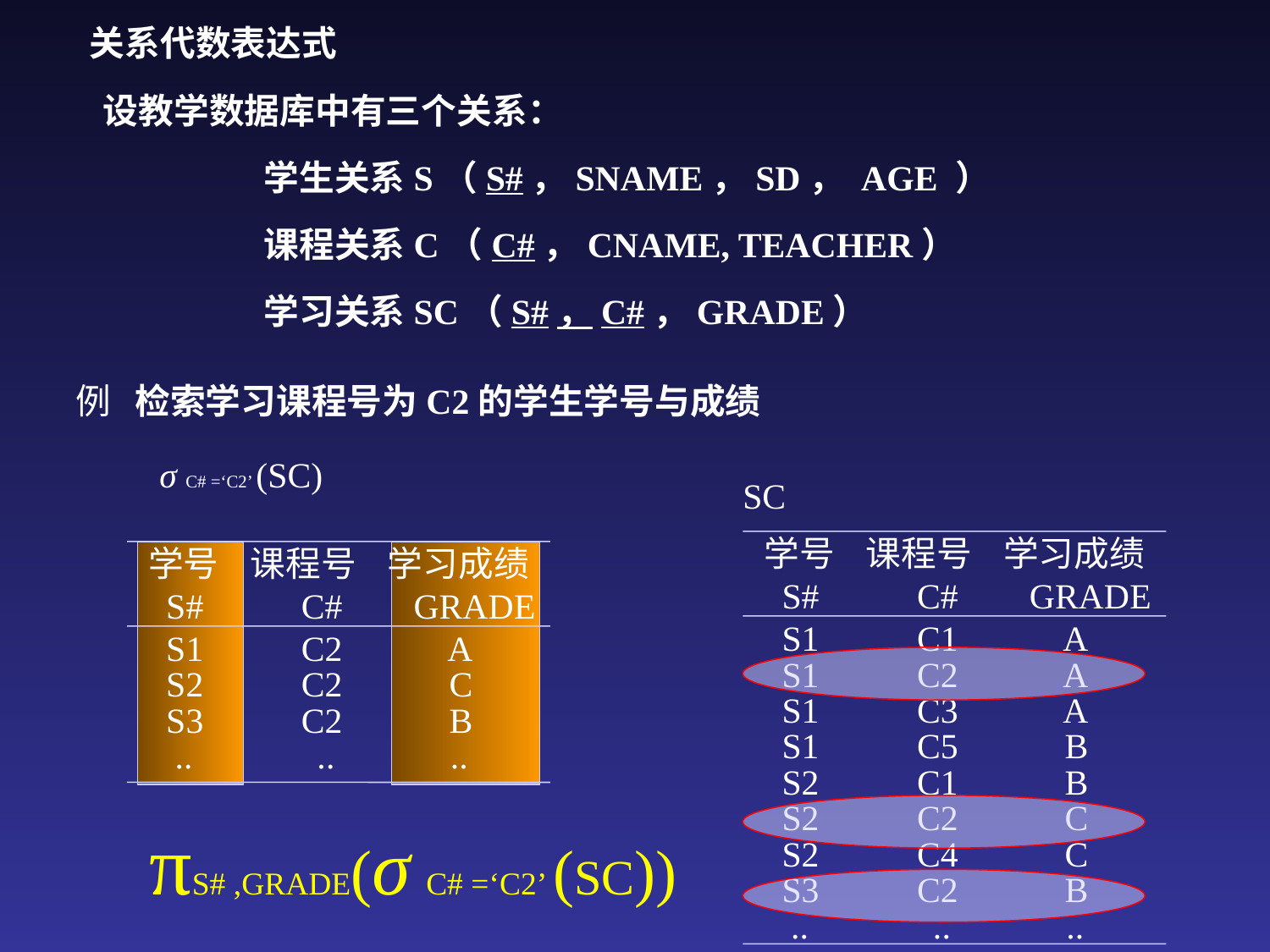

# 关系代数表达式
 设教学数据库中有三个关系：
                     学生关系S（S#，SNAME，SD， AGE ）
                     课程关系C（C#，CNAME, TEACHER）
                     学习关系SC（S#，C#，GRADE）
例   检索学习课程号为C2的学生学号与成绩
σ C# =‘C2’ (SC)
SC

学号    课程号    学习成绩
  S#           C#        GRADE
  S1           C1            A
  S1           C2            A
  S1           C3            A
  S1           C5            B
  S2           C1            B
  S2           C2            C
  S2           C4            C
  S3           C2            B
   ..              ..             ..

学号    课程号    学习成绩
  S#           C#        GRADE
  S1           C2            A
  S2           C2            C
  S3           C2            B
   ..              ..             ..

πS# ,GRADE(σ C# =‘C2’ (SC))